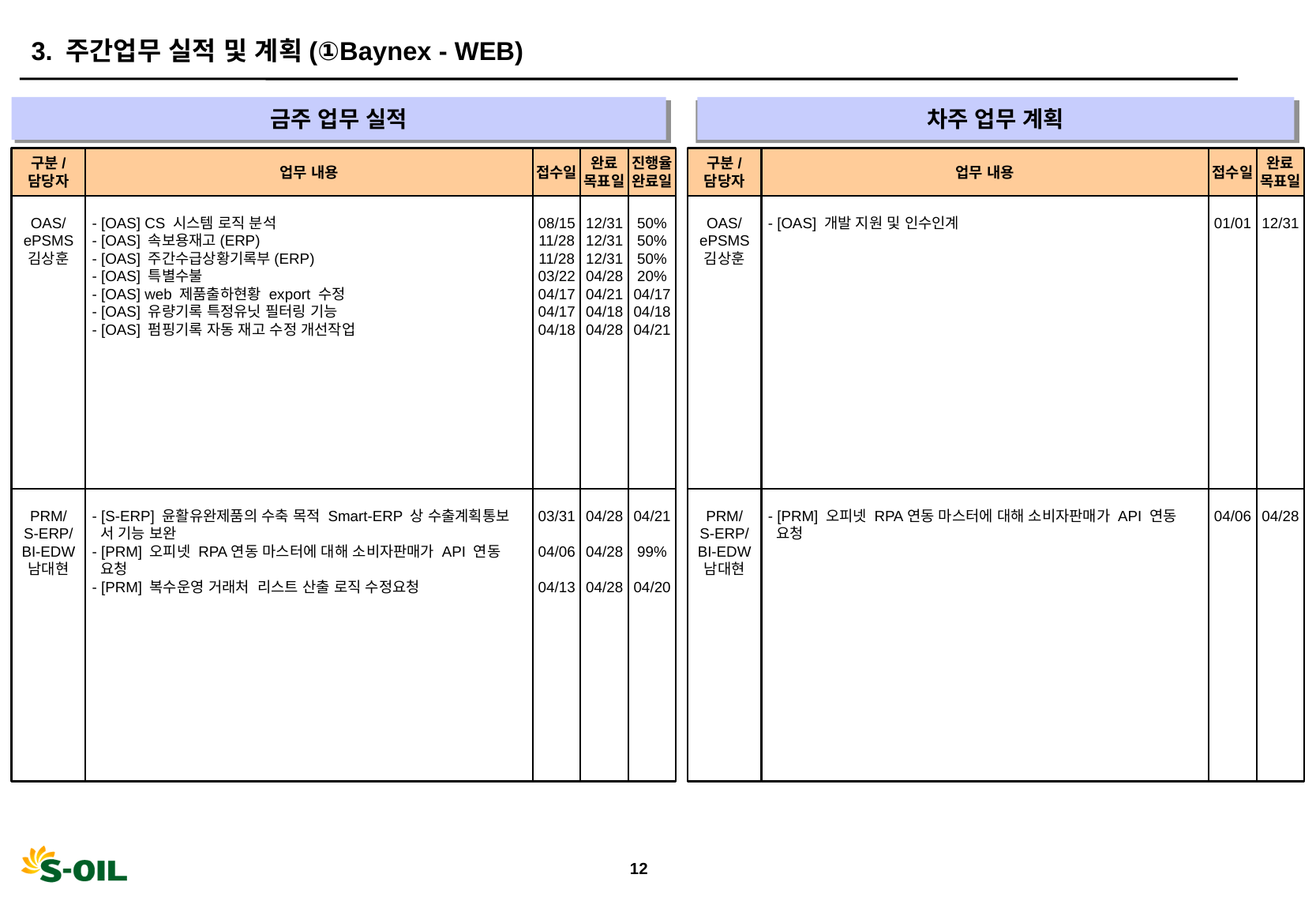

3. 주간업무 실적 및 계획(①Baynex - WEB)
금주 업무 실적
차주 업무 계획
" "
" "
구분/
담당자
업무 내용
접수일
완료
목표일
진행율
완료일
구분/
담당자
업무 내용
접수일
완료
목표일
OAS/
ePSMS
김상훈

- [OAS] CS 시스템 로직 분석
- [OAS] 속보용재고(ERP)
- [OAS] 주간수급상황기록부(ERP)
- [OAS] 특별수불
- [OAS] web 제품출하현황 export 수정
- [OAS] 유량기록 특정유닛 필터링 기능
- [OAS] 펌핑기록 자동 재고 수정 개선작업
08/15
11/28
11/28
03/22
04/17
04/17
04/18
12/31
12/31
12/31
04/28
04/21
04/18
04/28
50%
50%
50%
20%
04/17
04/18
04/21
OAS/
ePSMS
김상훈

- [OAS] 개발 지원 및 인수인계
01/01
12/31
PRM/
S-ERP/
BI-EDW
남대현

- [S-ERP] 윤활유완제품의 수축 목적 Smart-ERP 상 수출계획통보
  서 기능 보완
- [PRM] 오피넷 RPA연동 마스터에 대해 소비자판매가 API 연동
  요청
- [PRM] 복수운영 거래처  리스트 산출 로직 수정요청
03/31
04/06
04/13
04/28
04/28
04/28
04/21
99%
04/20
PRM/
S-ERP/
BI-EDW
남대현

- [PRM] 오피넷 RPA연동 마스터에 대해 소비자판매가 API 연동
  요청
04/06
04/28